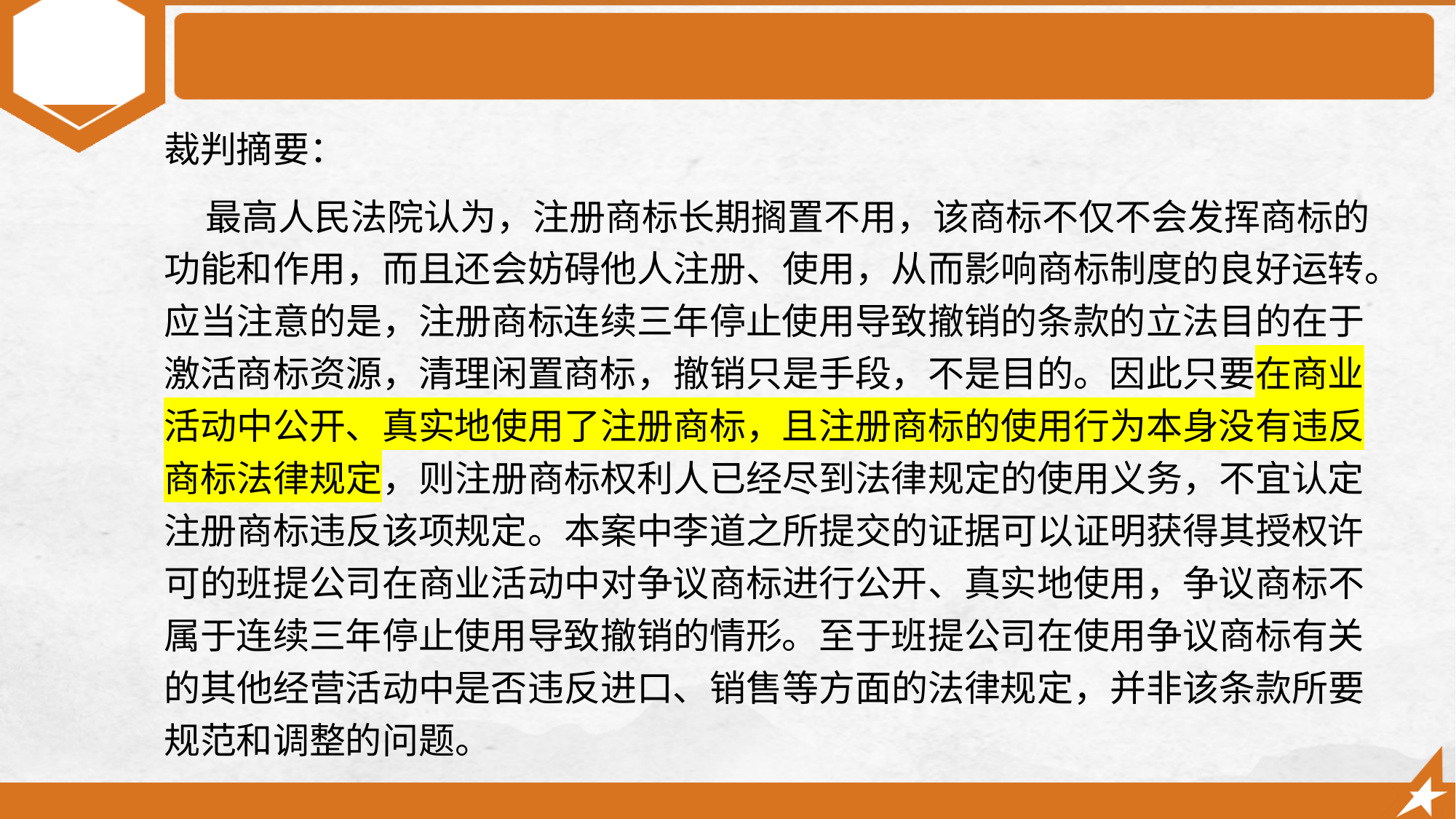

裁判摘要：
    最高人民法院认为，注册商标长期搁置不用，该商标不仅不会发挥商标的功能和作用，而且还会妨碍他人注册、使用，从而影响商标制度的良好运转。应当注意的是，注册商标连续三年停止使用导致撤销的条款的立法目的在于激活商标资源，清理闲置商标，撤销只是手段，不是目的。因此只要在商业活动中公开、真实地使用了注册商标，且注册商标的使用行为本身没有违反商标法律规定，则注册商标权利人已经尽到法律规定的使用义务，不宜认定注册商标违反该项规定。本案中李道之所提交的证据可以证明获得其授权许可的班提公司在商业活动中对争议商标进行公开、真实地使用，争议商标不属于连续三年停止使用导致撤销的情形。至于班提公司在使用争议商标有关的其他经营活动中是否违反进口、销售等方面的法律规定，并非该条款所要规范和调整的问题。